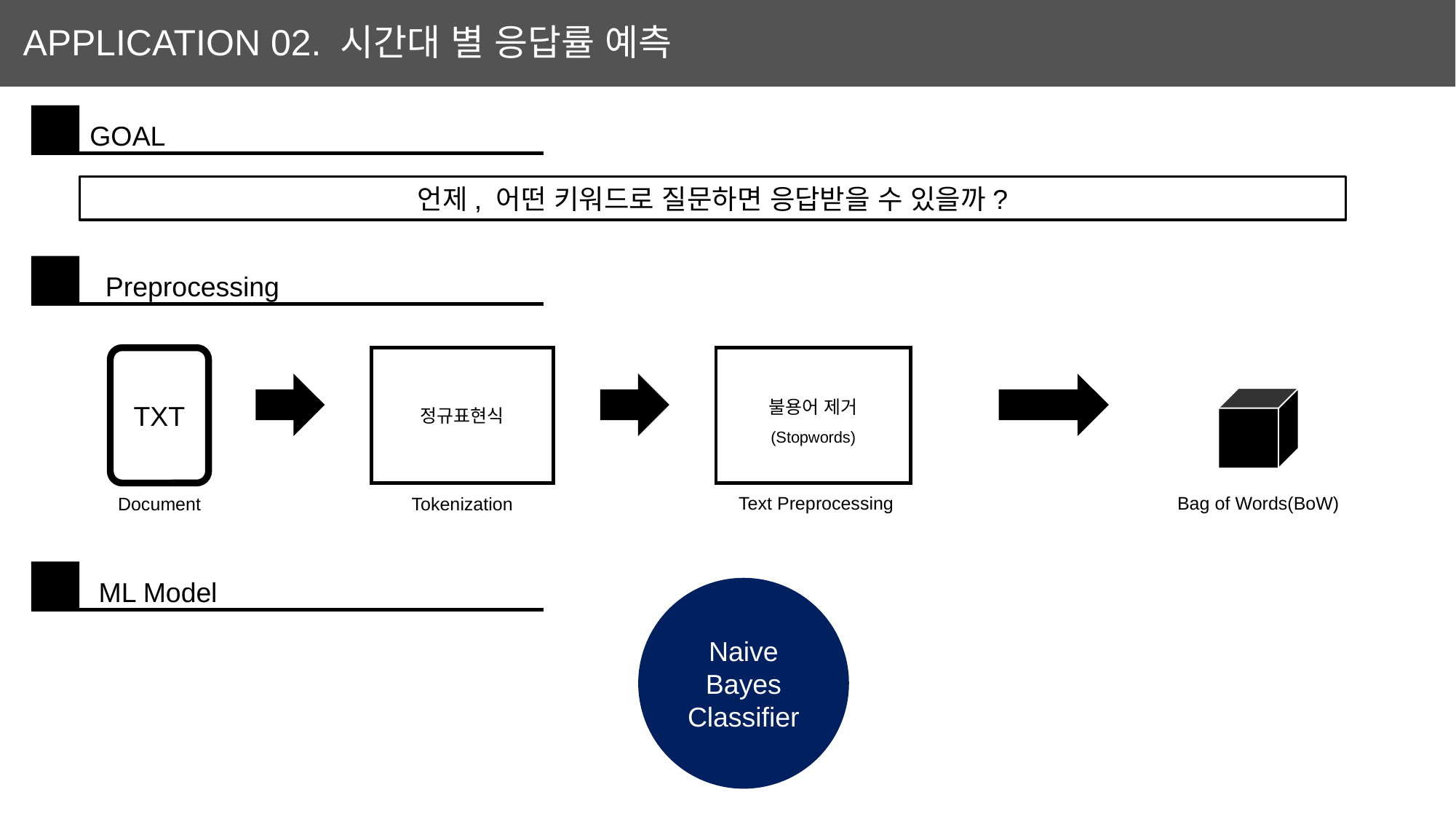

APPLICATION 02. 시간대 별 응답률 예측

GOAL
언제, 어떤 키워드로 질문하면 응답받을 수 있을까?

Preprocessing
불용어 제거
(Stopwords)
정규표현식
TXT

Text Preprocessing
Bag of Words(BoW)
Document
Tokenization

ML Model
Naive Bayes
Classifier